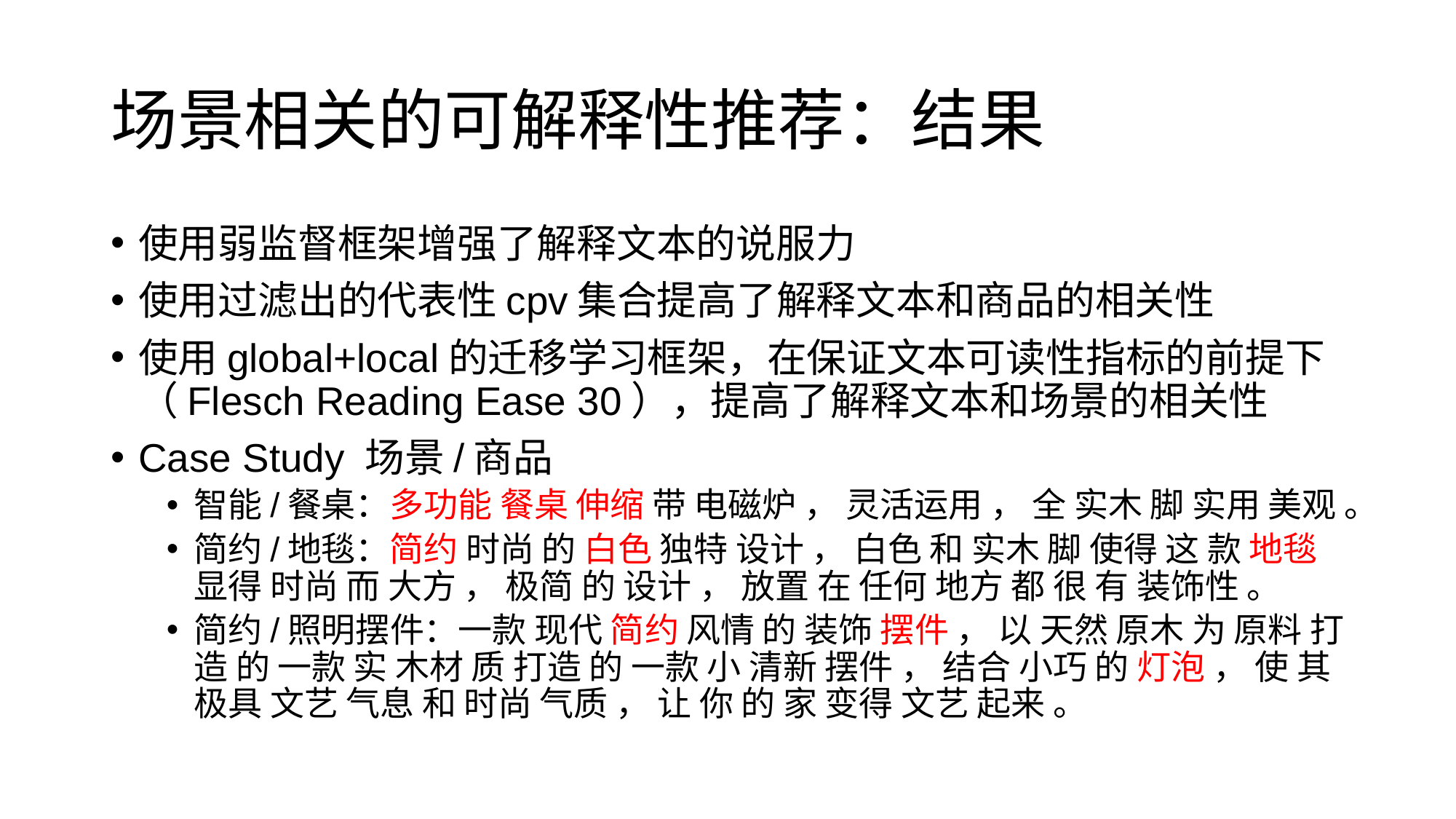

# 场景相关的可解释性推荐：结果
使用弱监督框架增强了解释文本的说服力
使用过滤出的代表性cpv集合提高了解释文本和商品的相关性
使用global+local的迁移学习框架，在保证文本可读性指标的前提下（Flesch Reading Ease 30），提高了解释文本和场景的相关性
Case Study 场景/商品
智能/餐桌：多功能 餐桌 伸缩 带 电磁炉 ， 灵活运用 ， 全 实木 脚 实用 美观 。
简约/地毯：简约 时尚 的 白色 独特 设计 ， 白色 和 实木 脚 使得 这 款 地毯 显得 时尚 而 大方 ， 极简 的 设计 ， 放置 在 任何 地方 都 很 有 装饰性 。
简约/照明摆件：一款 现代 简约 风情 的 装饰 摆件 ， 以 天然 原木 为 原料 打造 的 一款 实 木材 质 打造 的 一款 小 清新 摆件 ， 结合 小巧 的 灯泡 ， 使 其 极具 文艺 气息 和 时尚 气质 ， 让 你 的 家 变得 文艺 起来 。